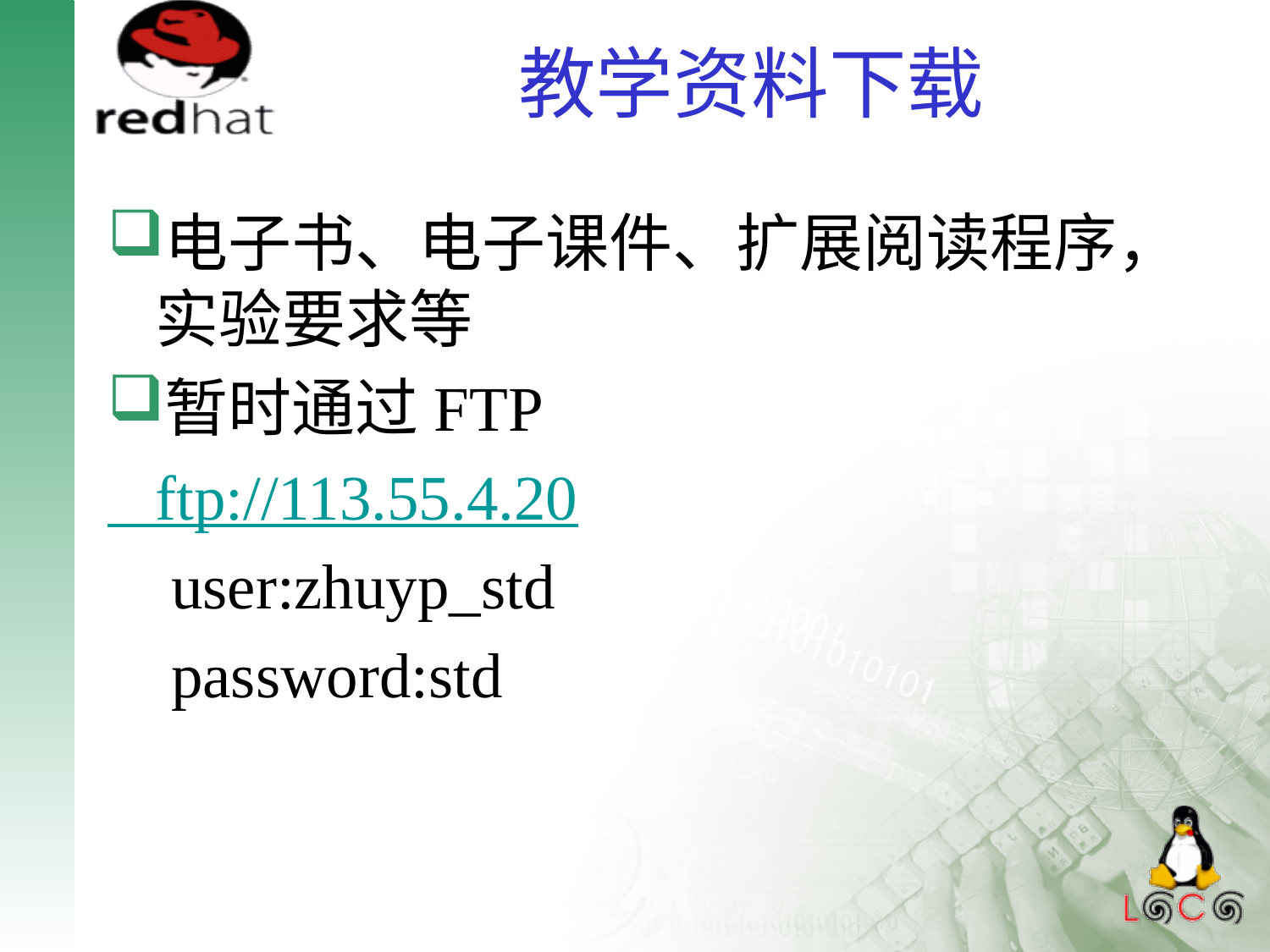

# 教学资料下载
电子书、电子课件、扩展阅读程序，实验要求等
暂时通过FTP
   ftp://113.55.4.20
    user:zhuyp_std
    password:std